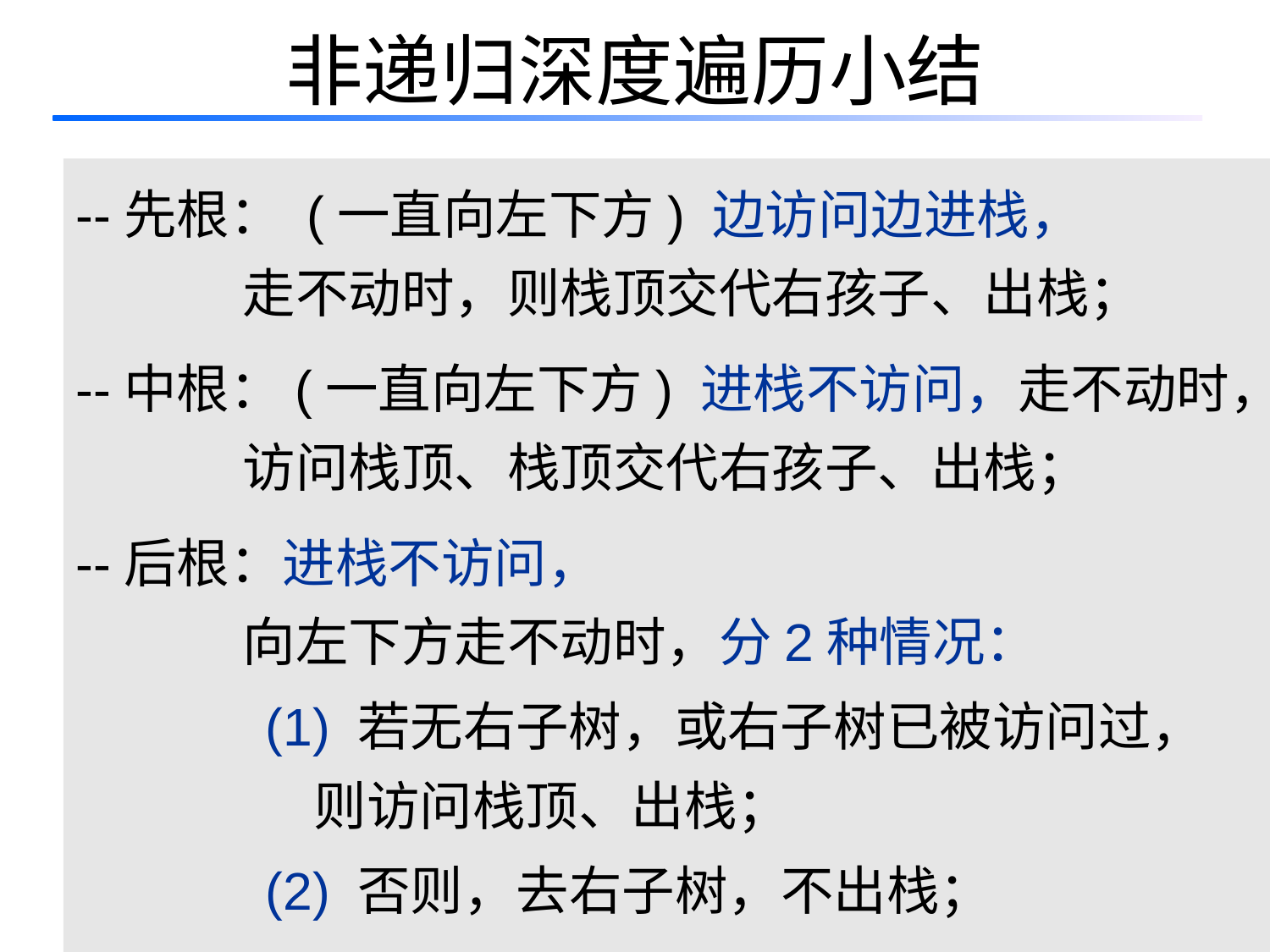

# 非递归深度遍历小结

--先根： (一直向左下方) 边访问边进栈，
             走不动时，则栈顶交代右孩子、出栈；
--中根：(一直向左下方) 进栈不访问，走不动时，
             访问栈顶、栈顶交代右孩子、出栈；
--后根：进栈不访问，
             向左下方走不动时，分2种情况：
             (1) 若无右子树，或右子树已被访问过，
                   则访问栈顶、出栈；
             (2) 否则，去右子树，不出栈；